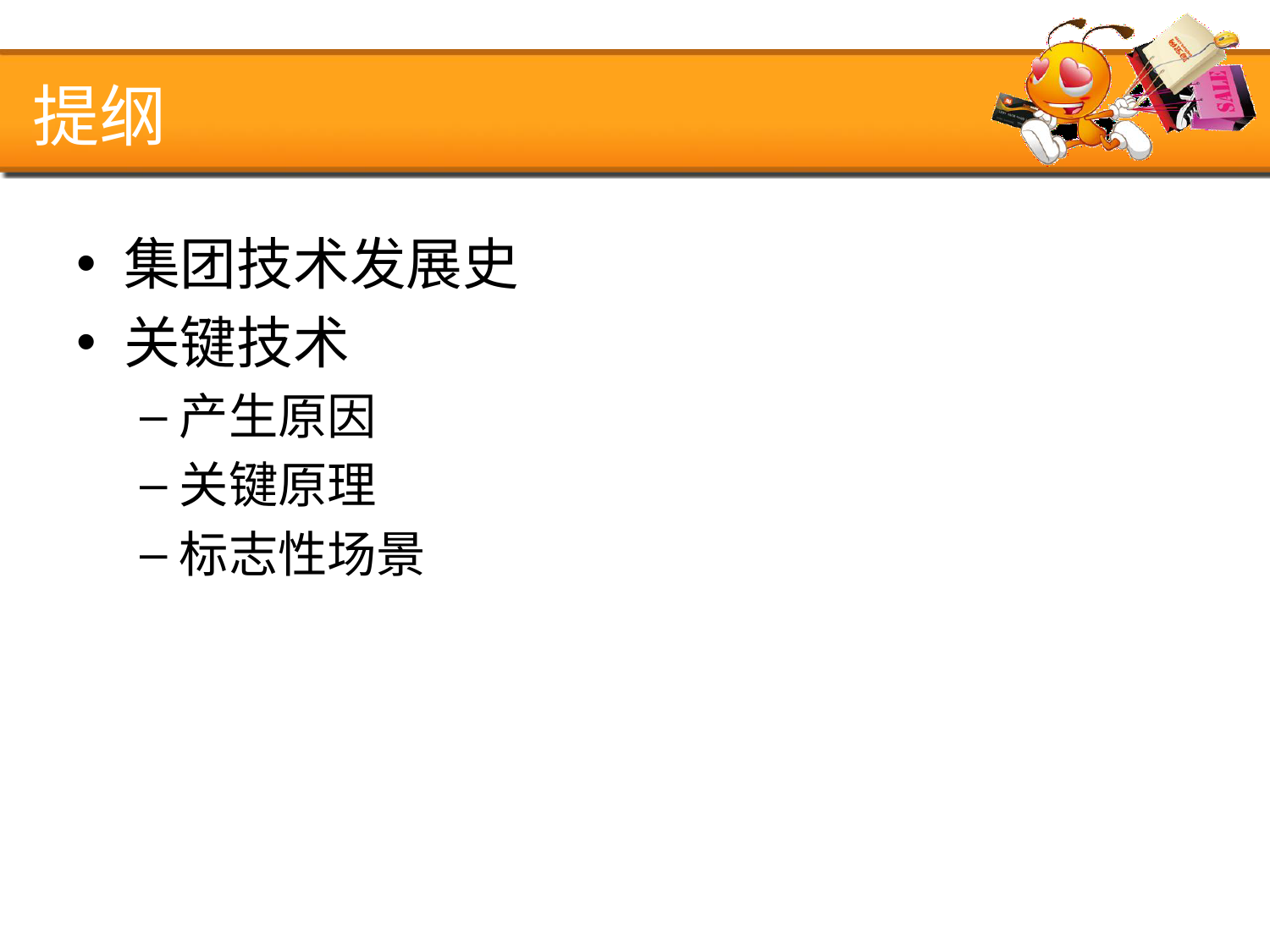

# 提纲
集团技术发展史
关键技术
产生原因
关键原理
标志性场景